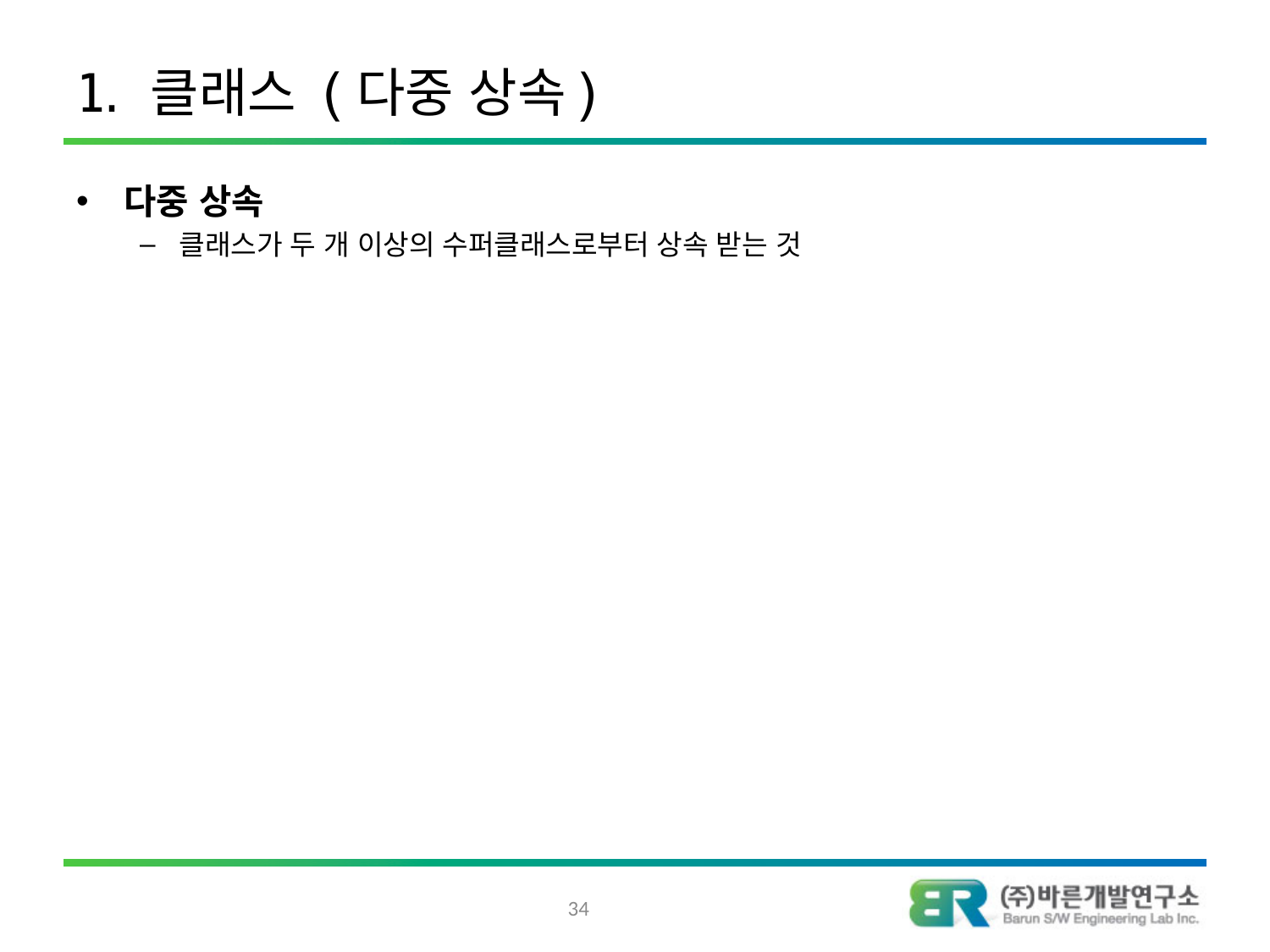

# 1. 클래스 (다중 상속)
다중 상속
클래스가 두 개 이상의 수퍼클래스로부터 상속 받는 것

34